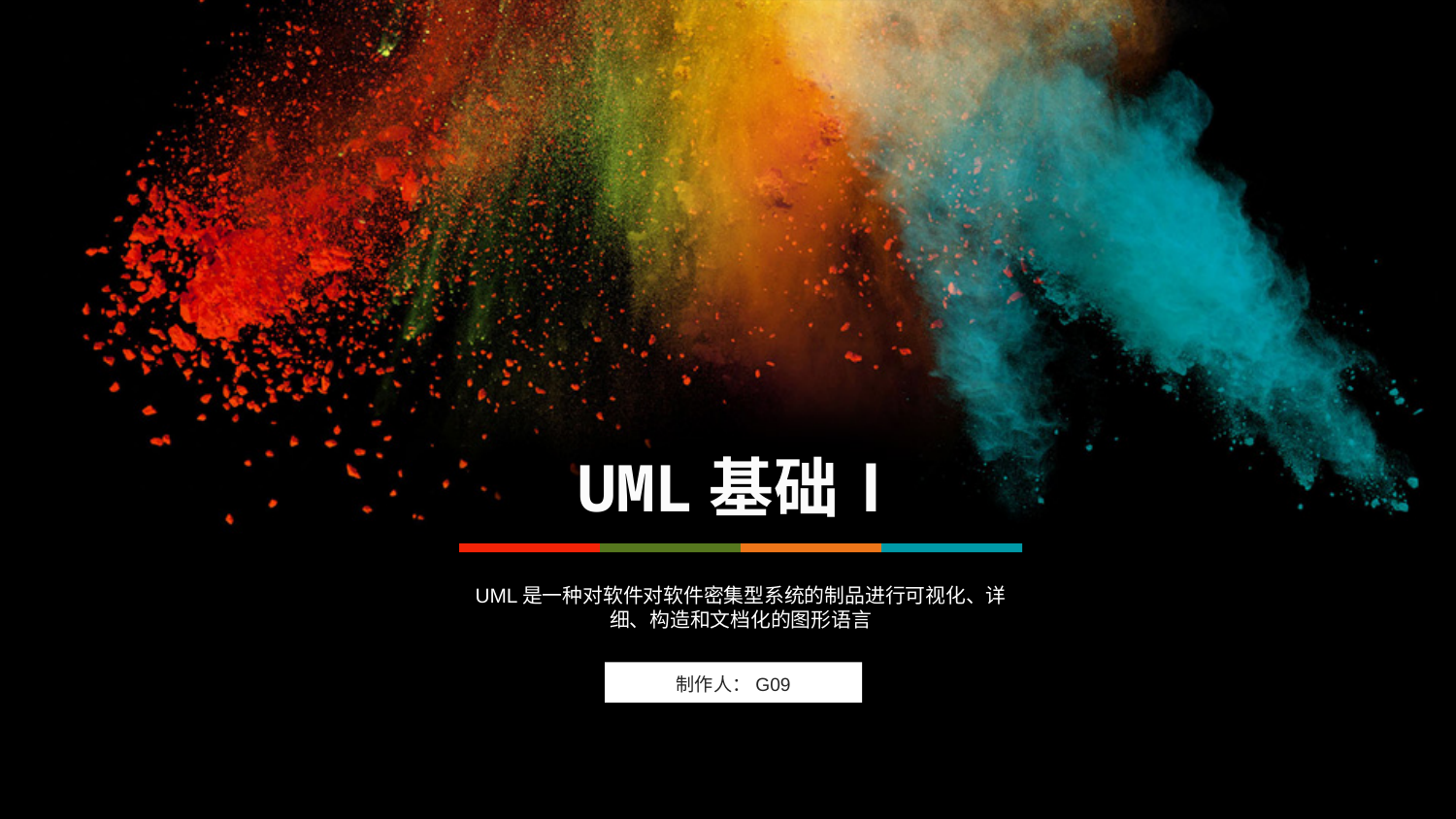

UML基础Ⅰ

UML是一种对软件对软件密集型系统的制品进行可视化、详细、构造和文档化的图形语言

制作人：G09